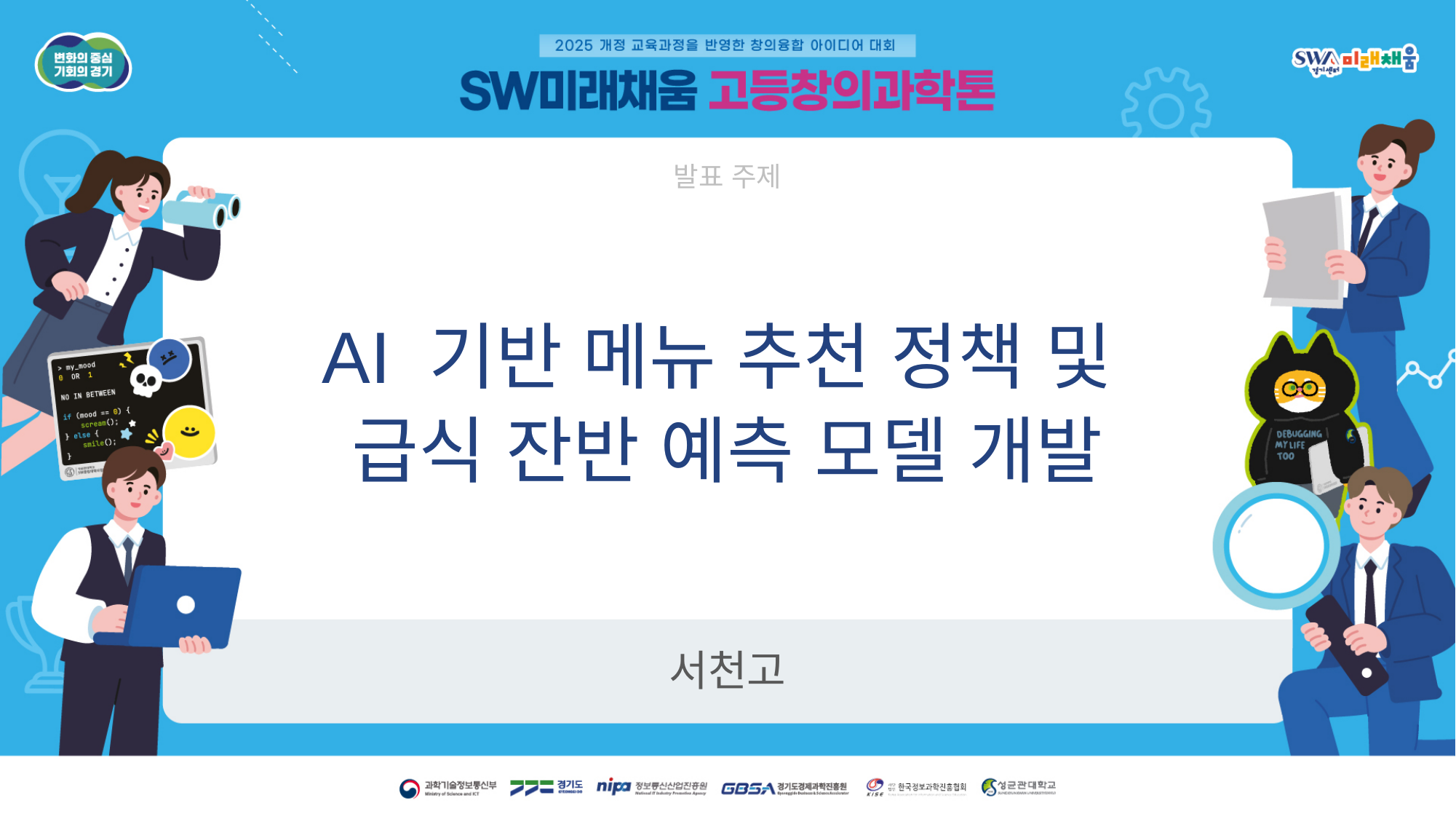

AI 기반 메뉴 추천 정책 및
급식 잔반 예측 모델 개발
서천고